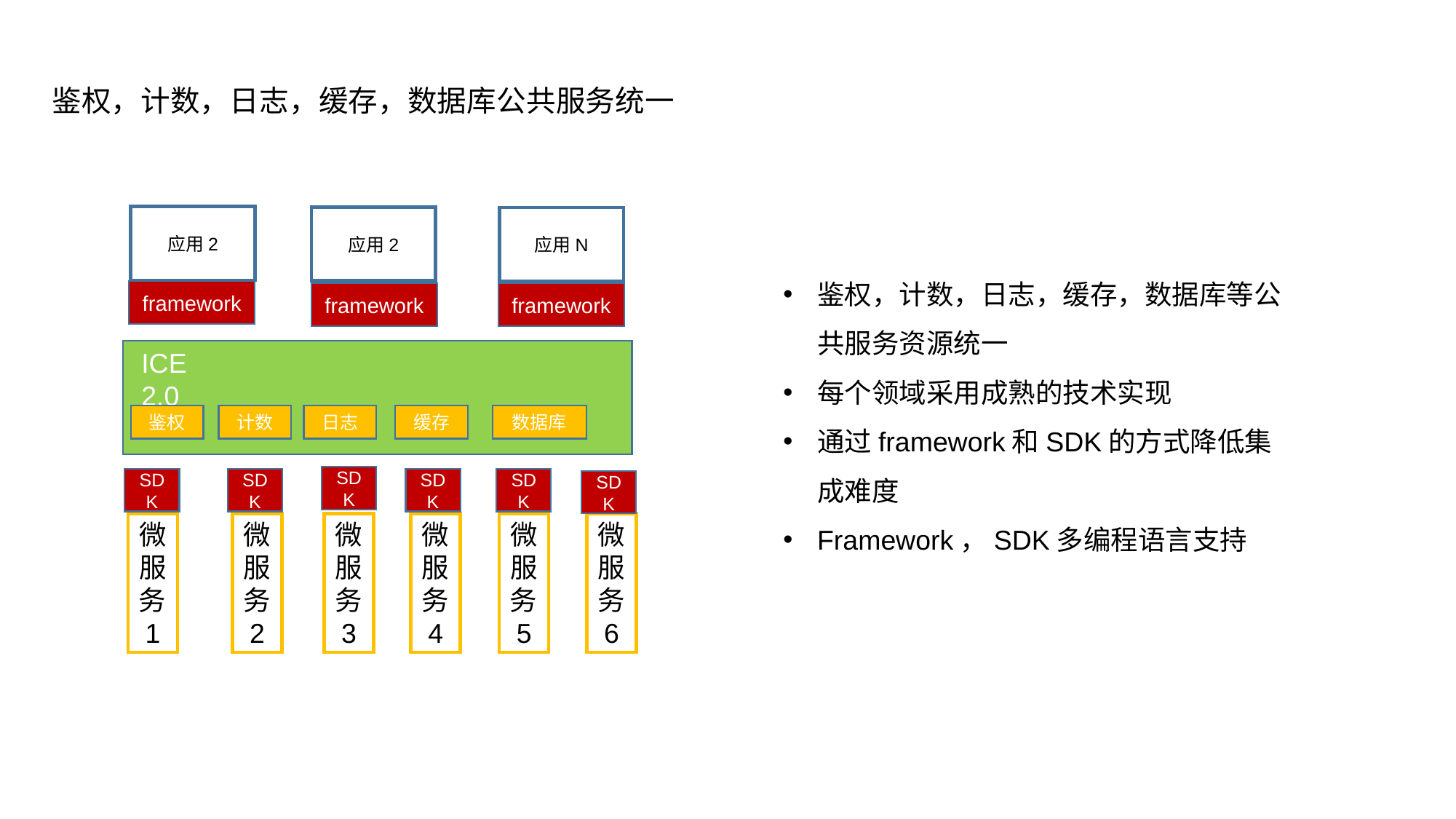

# 鉴权，计数，日志，缓存，数据库公共服务统一
应用2
应用2
应用N
鉴权，计数，日志，缓存，数据库等公共服务资源统一
每个领域采用成熟的技术实现
通过framework和SDK的方式降低集成难度
Framework，SDK多编程语言支持
framework
framework
framework

ICE 2.0
鉴权
计数
日志
缓存
数据库
SDK
SDK
SDK
SDK
SDK
SDK
微服务3
微服务5
微服务6
微服务1
微服务2
微服务4